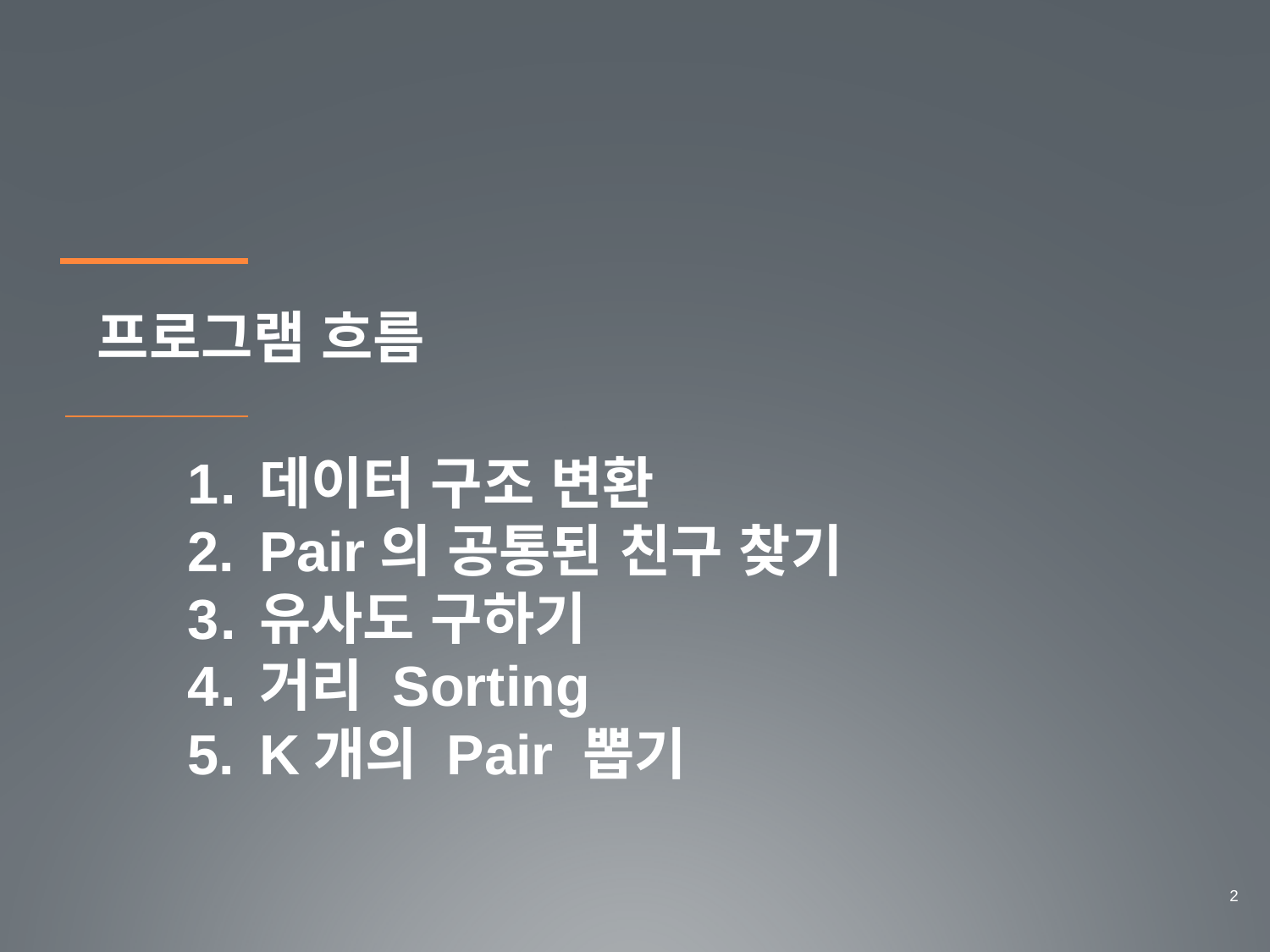

프로그램 흐름
데이터 구조 변환
Pair의 공통된 친구 찾기
유사도 구하기
거리 Sorting
K개의 Pair 뽑기